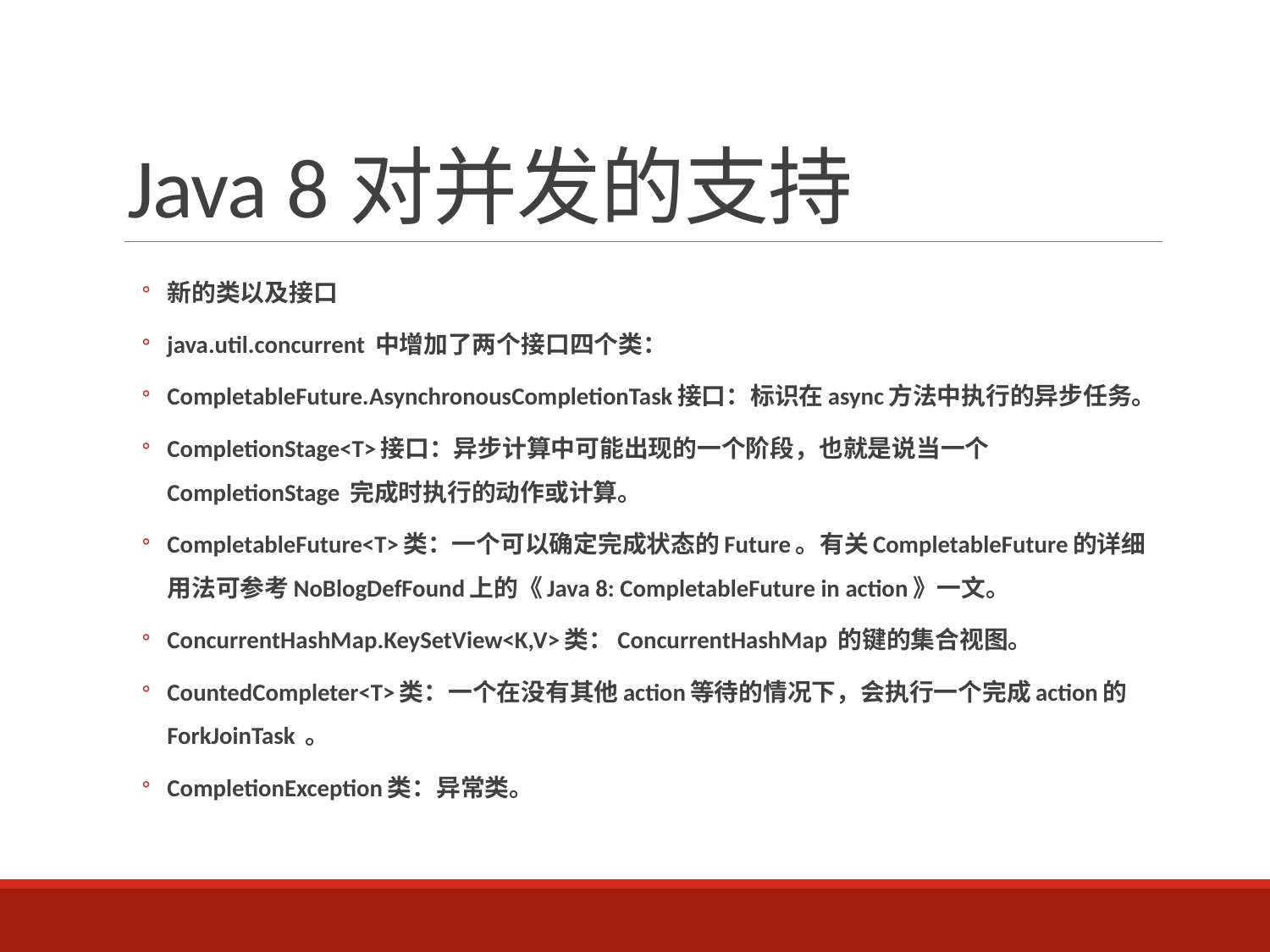

# Java 8对并发的支持
新的类以及接口
java.util.concurrent 中增加了两个接口四个类：
CompletableFuture.AsynchronousCompletionTask接口：标识在async方法中执行的异步任务。
CompletionStage<T>接口：异步计算中可能出现的一个阶段，也就是说当一个CompletionStage 完成时执行的动作或计算。
CompletableFuture<T>类：一个可以确定完成状态的Future。有关CompletableFuture的详细用法可参考NoBlogDefFound上的《Java 8: CompletableFuture in action》一文。
ConcurrentHashMap.KeySetView<K,V>类：ConcurrentHashMap 的键的集合视图。
CountedCompleter<T>类：一个在没有其他action等待的情况下，会执行一个完成action的 ForkJoinTask 。
CompletionException类：异常类。